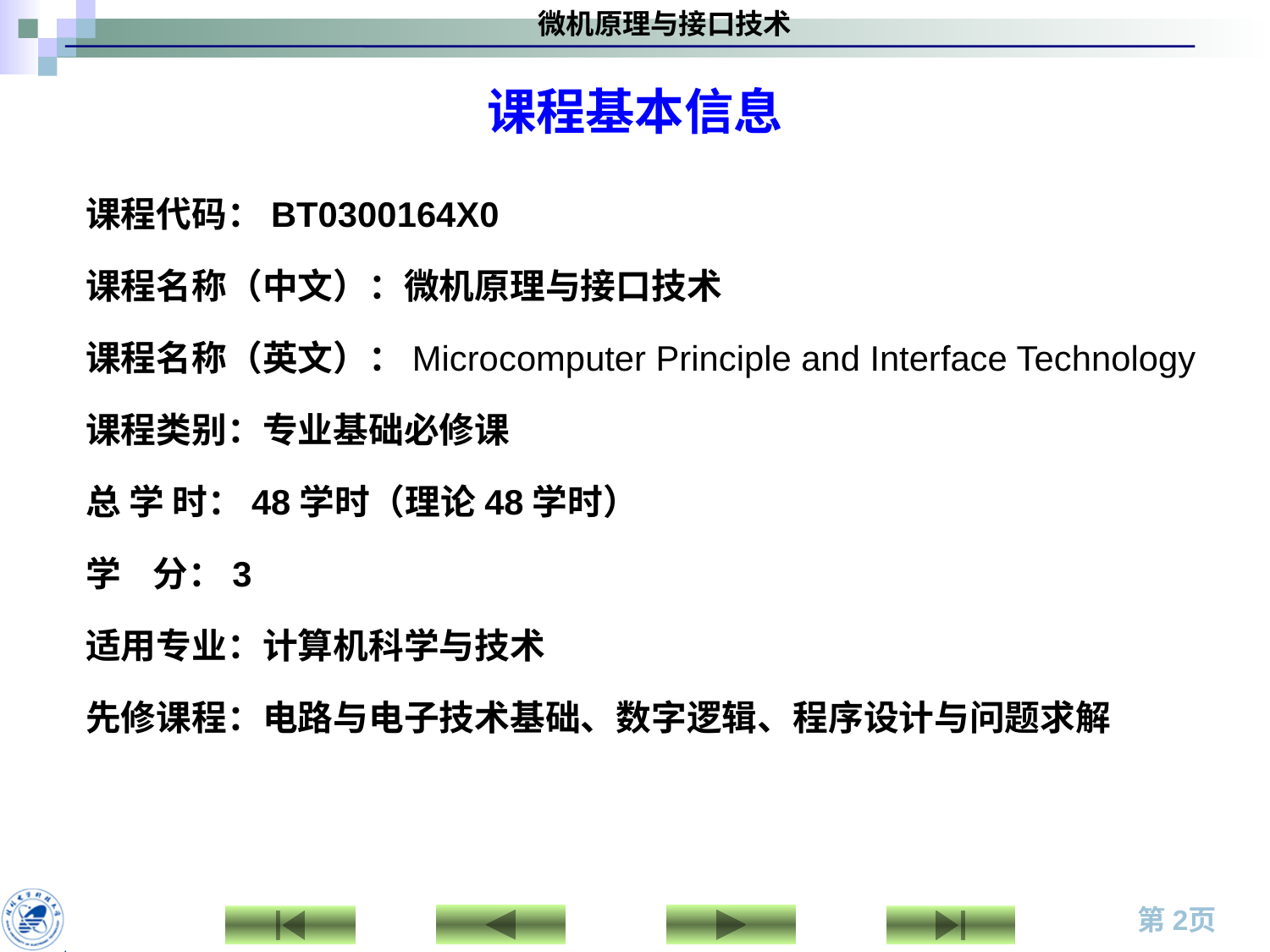

# 课程基本信息
课程代码：BT0300164X0
课程名称（中文）：微机原理与接口技术
课程名称（英文）：Microcomputer Principle and Interface Technology
课程类别：专业基础必修课
总 学 时：48学时（理论48学时）
学    分：3
适用专业：计算机科学与技术
先修课程：电路与电子技术基础、数字逻辑、程序设计与问题求解